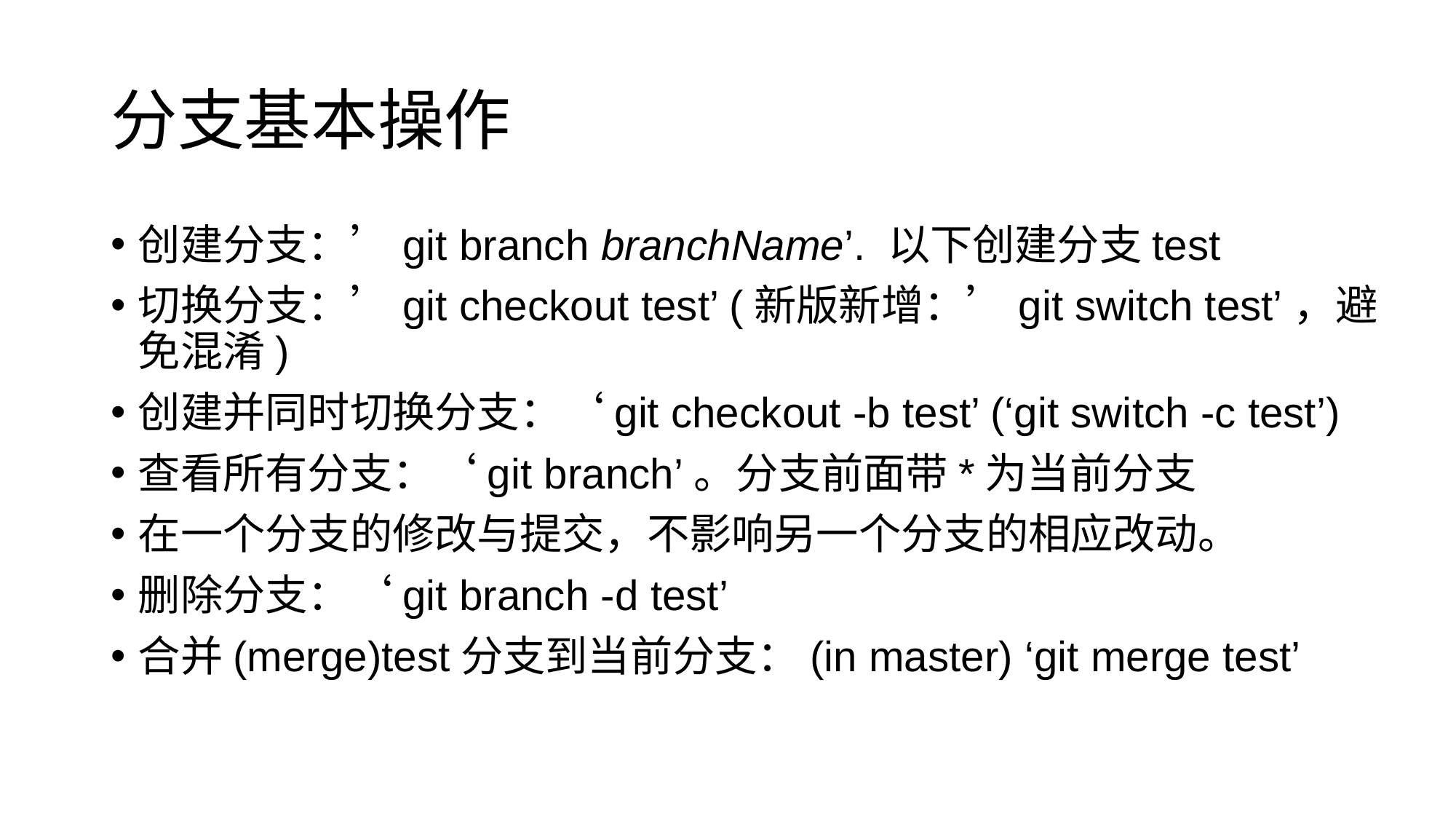

# 分支基本操作
创建分支：’git branch branchName’. 以下创建分支test
切换分支：’git checkout test’ (新版新增：’git switch test’，避免混淆)
创建并同时切换分支：‘git checkout -b test’ (‘git switch -c test’)
查看所有分支：‘git branch’。分支前面带*为当前分支
在一个分支的修改与提交，不影响另一个分支的相应改动。
删除分支：‘git branch -d test’
合并(merge)test分支到当前分支：(in master) ‘git merge test’